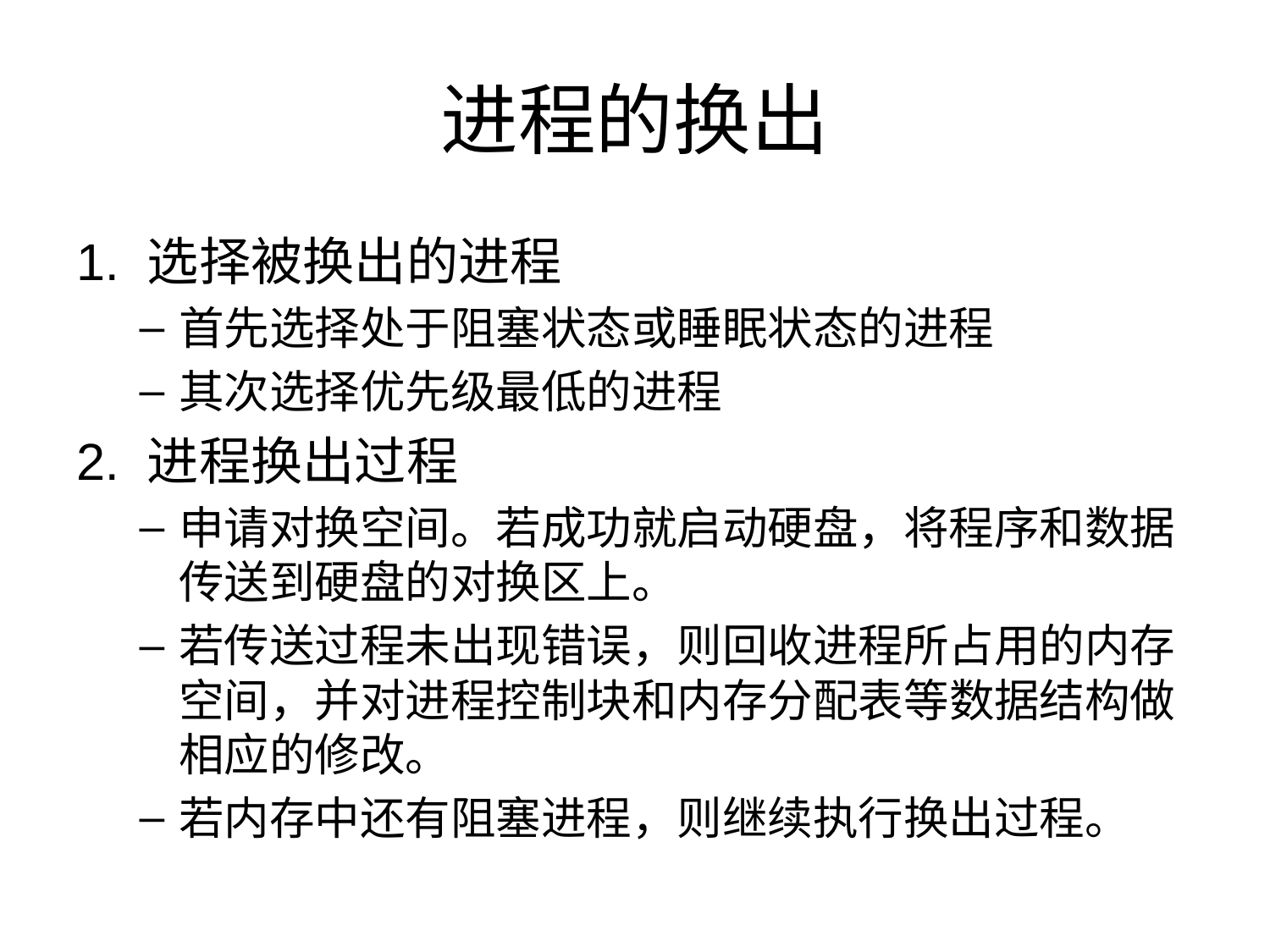

# 进程的换出
选择被换出的进程
首先选择处于阻塞状态或睡眠状态的进程
其次选择优先级最低的进程
进程换出过程
申请对换空间。若成功就启动硬盘，将程序和数据传送到硬盘的对换区上。
若传送过程未出现错误，则回收进程所占用的内存空间，并对进程控制块和内存分配表等数据结构做相应的修改。
若内存中还有阻塞进程，则继续执行换出过程。